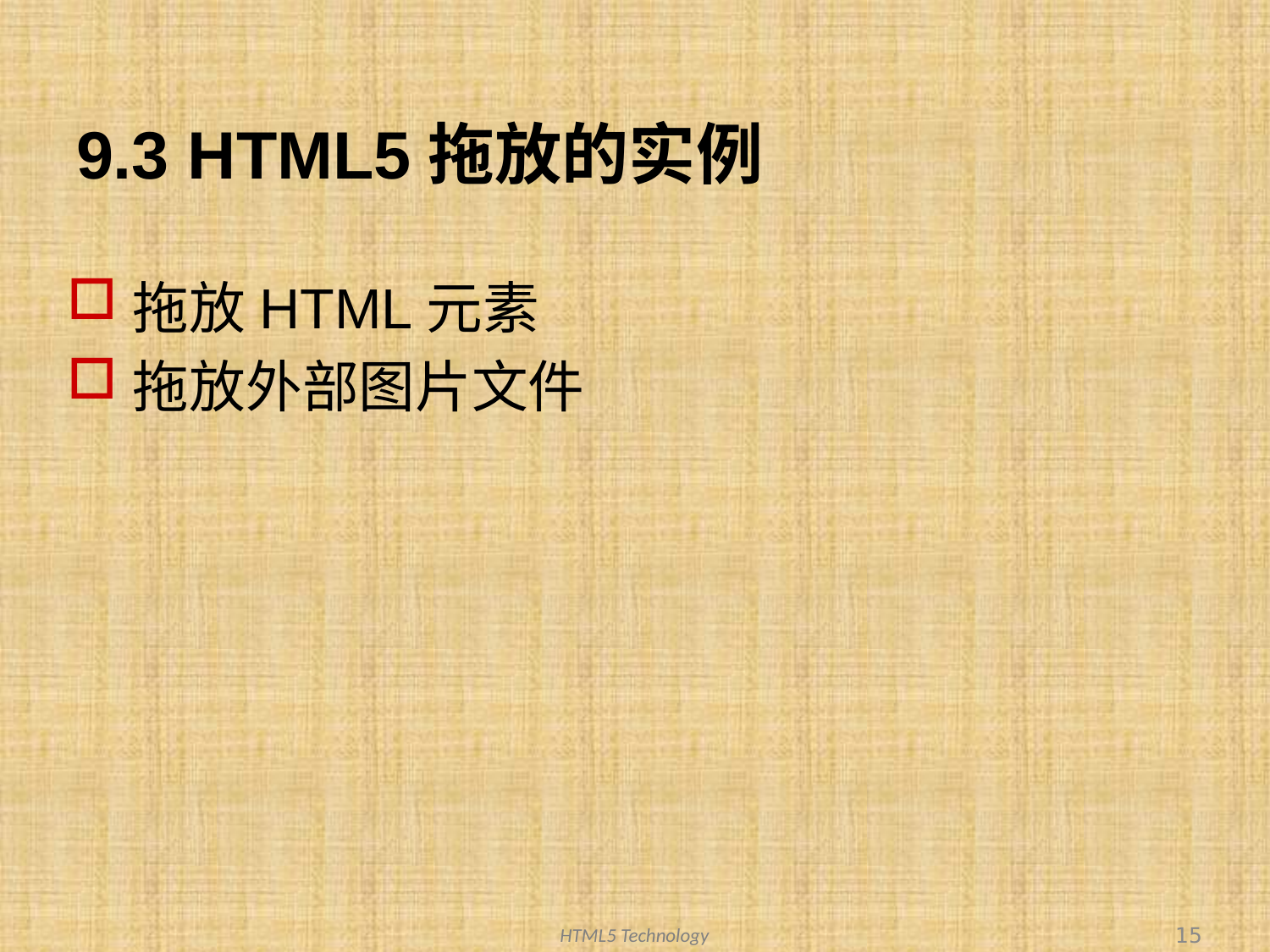

# 9.3 HTML5拖放的实例
拖放HTML元素
拖放外部图片文件

15
HTML5 Technology